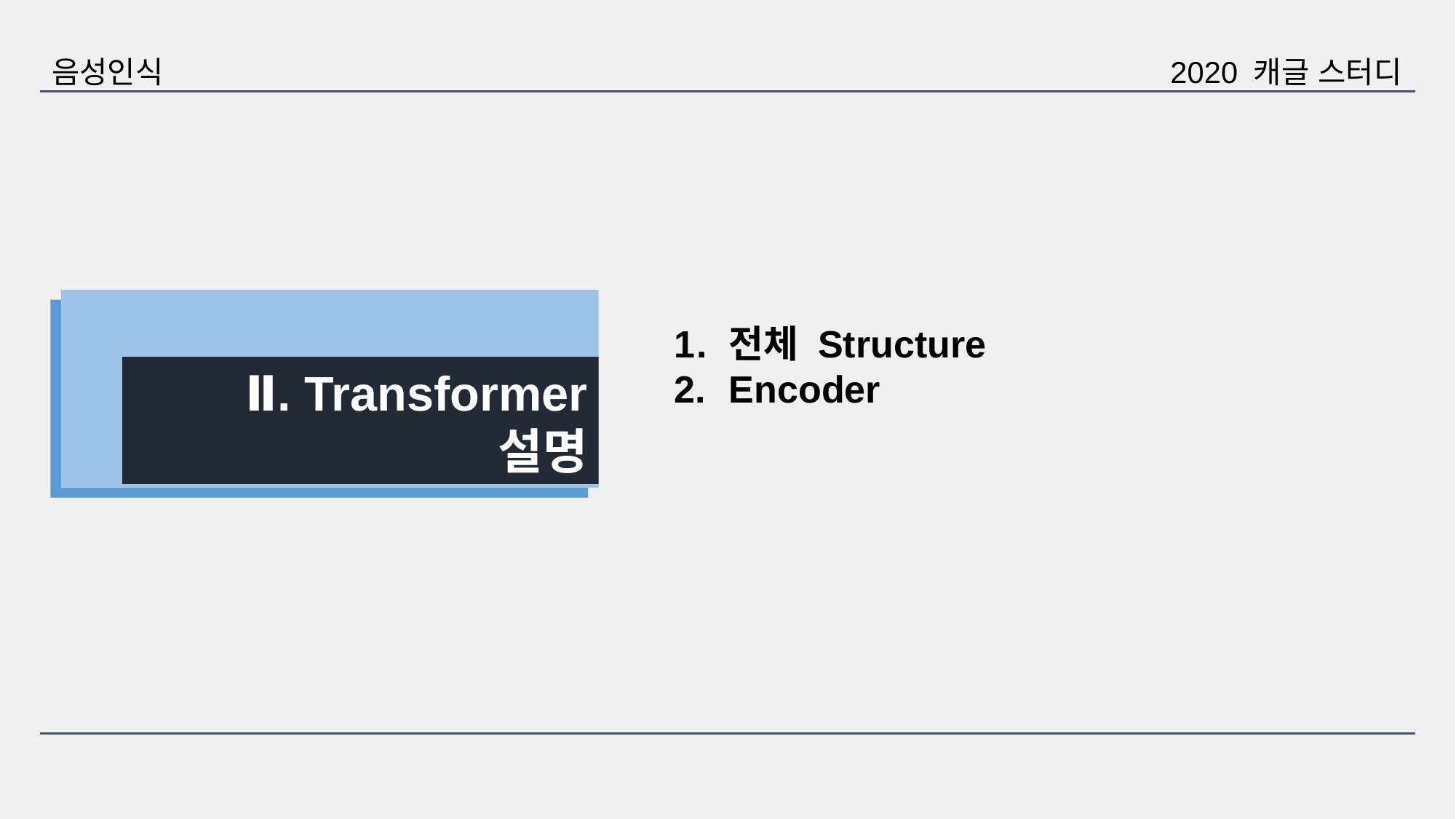

2020 캐글 스터디
음성인식

Ⅱ. Transformer 설명
전체 Structure
Encoder